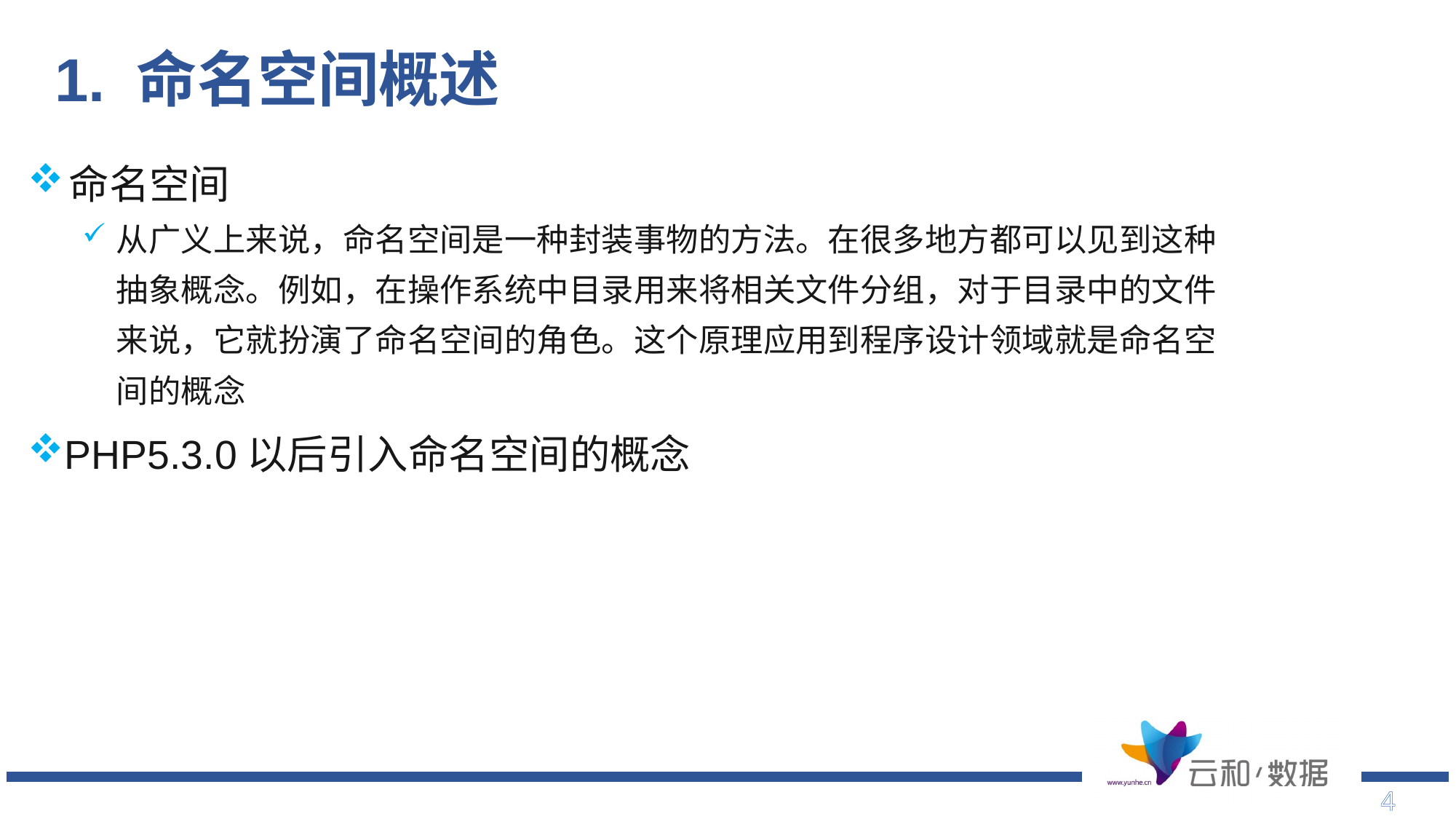

# 1. 命名空间概述
命名空间
从广义上来说，命名空间是一种封装事物的方法。在很多地方都可以见到这种抽象概念。例如，在操作系统中目录用来将相关文件分组，对于目录中的文件来说，它就扮演了命名空间的角色。这个原理应用到程序设计领域就是命名空间的概念
PHP5.3.0以后引入命名空间的概念